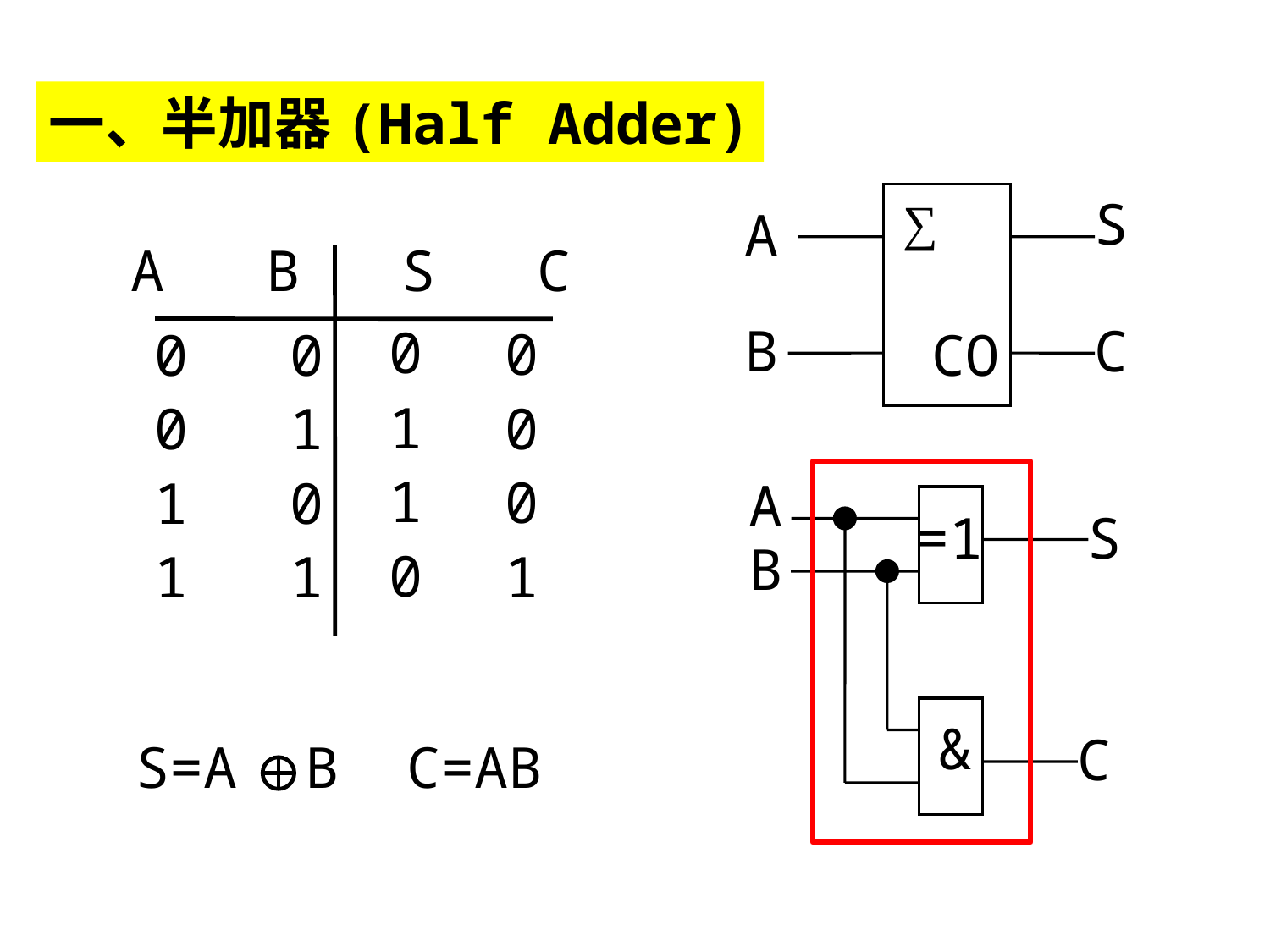

一、半加器(Half Adder)
S

∑
A

 CO
B

A   B   S   C

C
0
0
0   0

1
0
0   1
1
0
1   0

A

=1
S

B

 &
C

0
1
1   1
S=A  B  C=AB

2